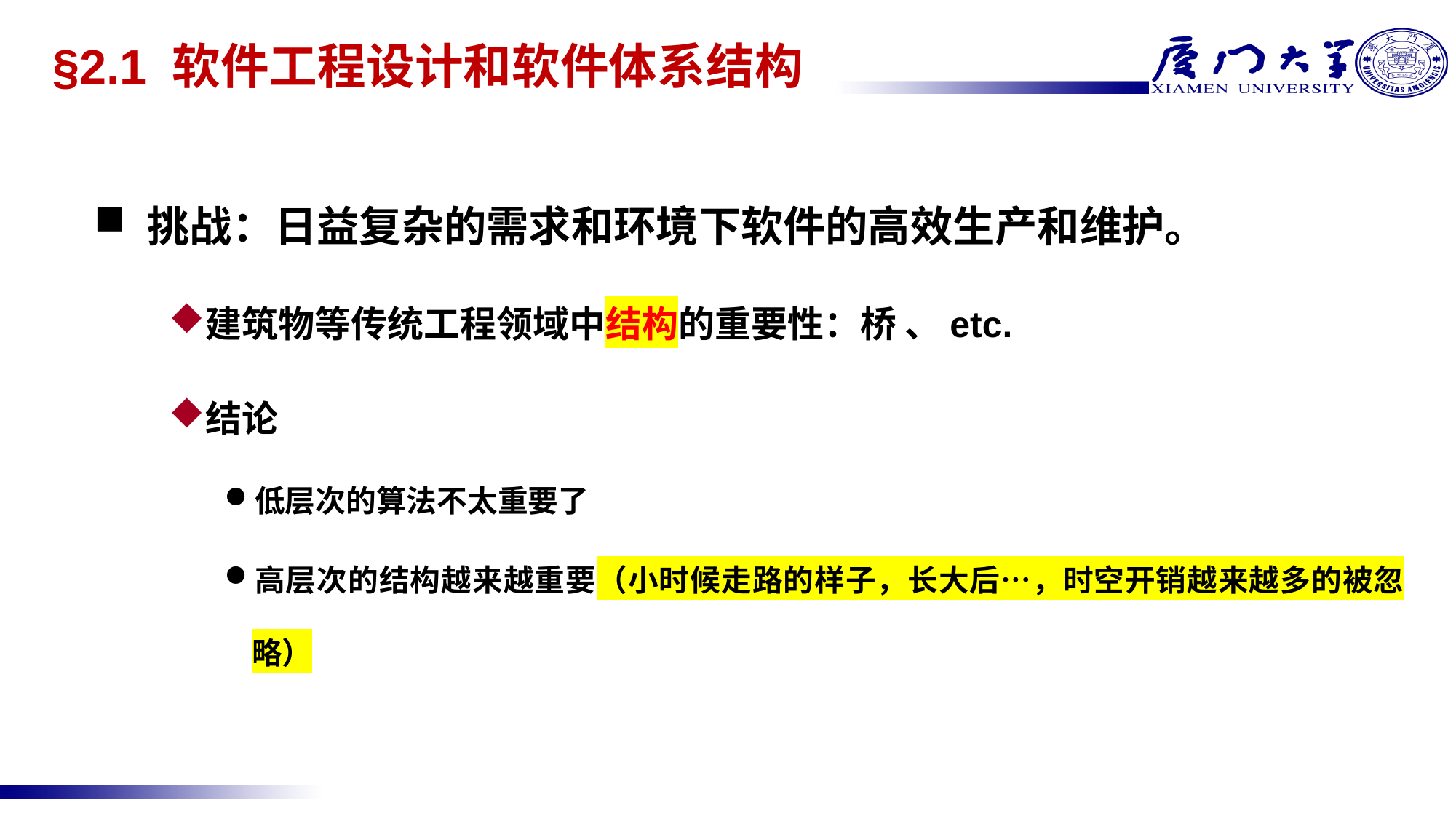

# §2.1 软件工程设计和软件体系结构
挑战：日益复杂的需求和环境下软件的高效生产和维护。
建筑物等传统工程领域中结构的重要性：桥 、etc.
结论
低层次的算法不太重要了
高层次的结构越来越重要（小时候走路的样子，长大后…，时空开销越来越多的被忽略）